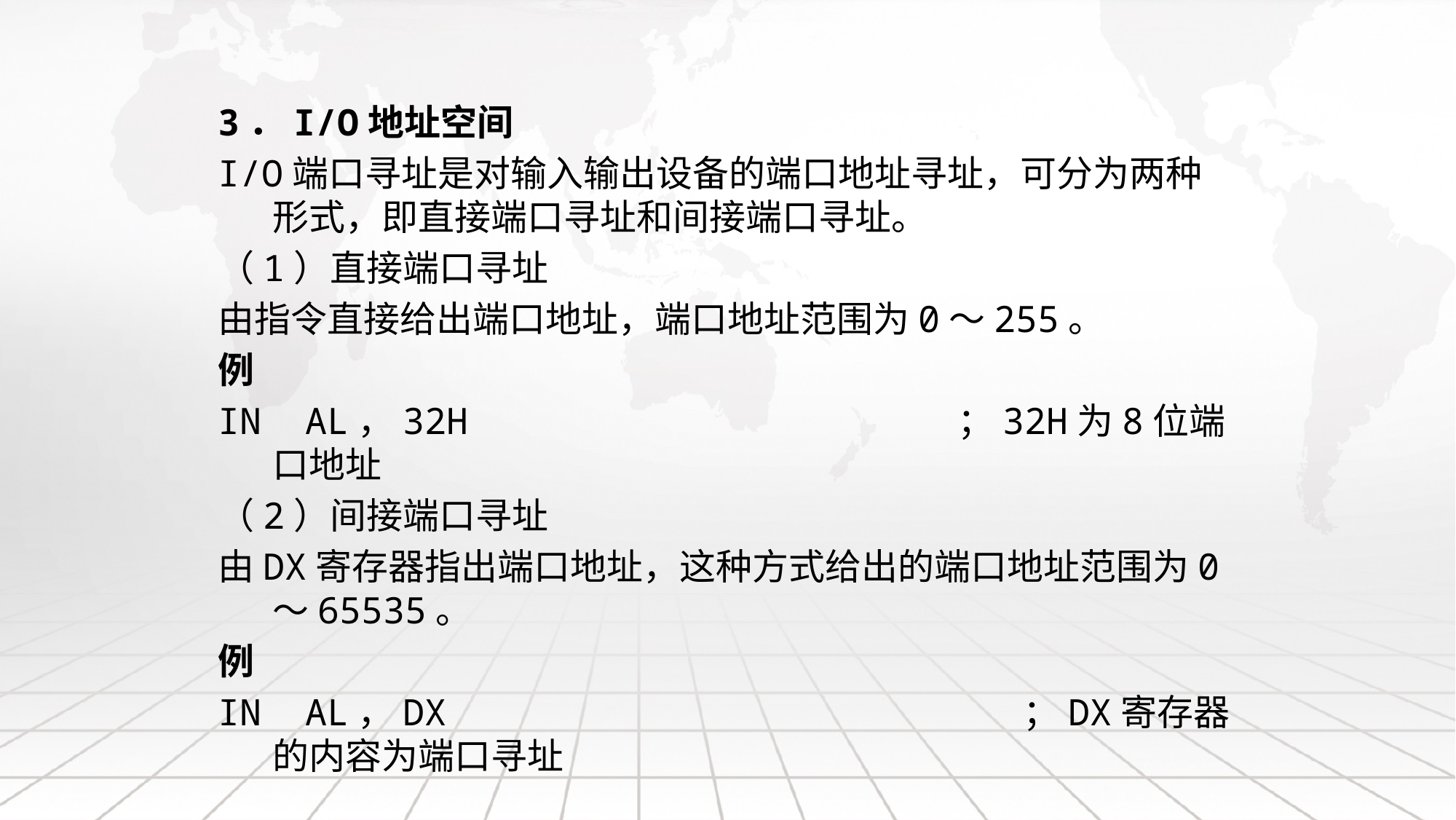

3．I/O地址空间
I/O端口寻址是对输入输出设备的端口地址寻址，可分为两种形式，即直接端口寻址和间接端口寻址。
（1）直接端口寻址
由指令直接给出端口地址，端口地址范围为0～255。
例
IN  AL，32H                      ；32H为8位端口地址
（2）间接端口寻址
由DX寄存器指出端口地址，这种方式给出的端口地址范围为0～65535。
例
IN  AL，DX                          ；DX寄存器的内容为端口寻址